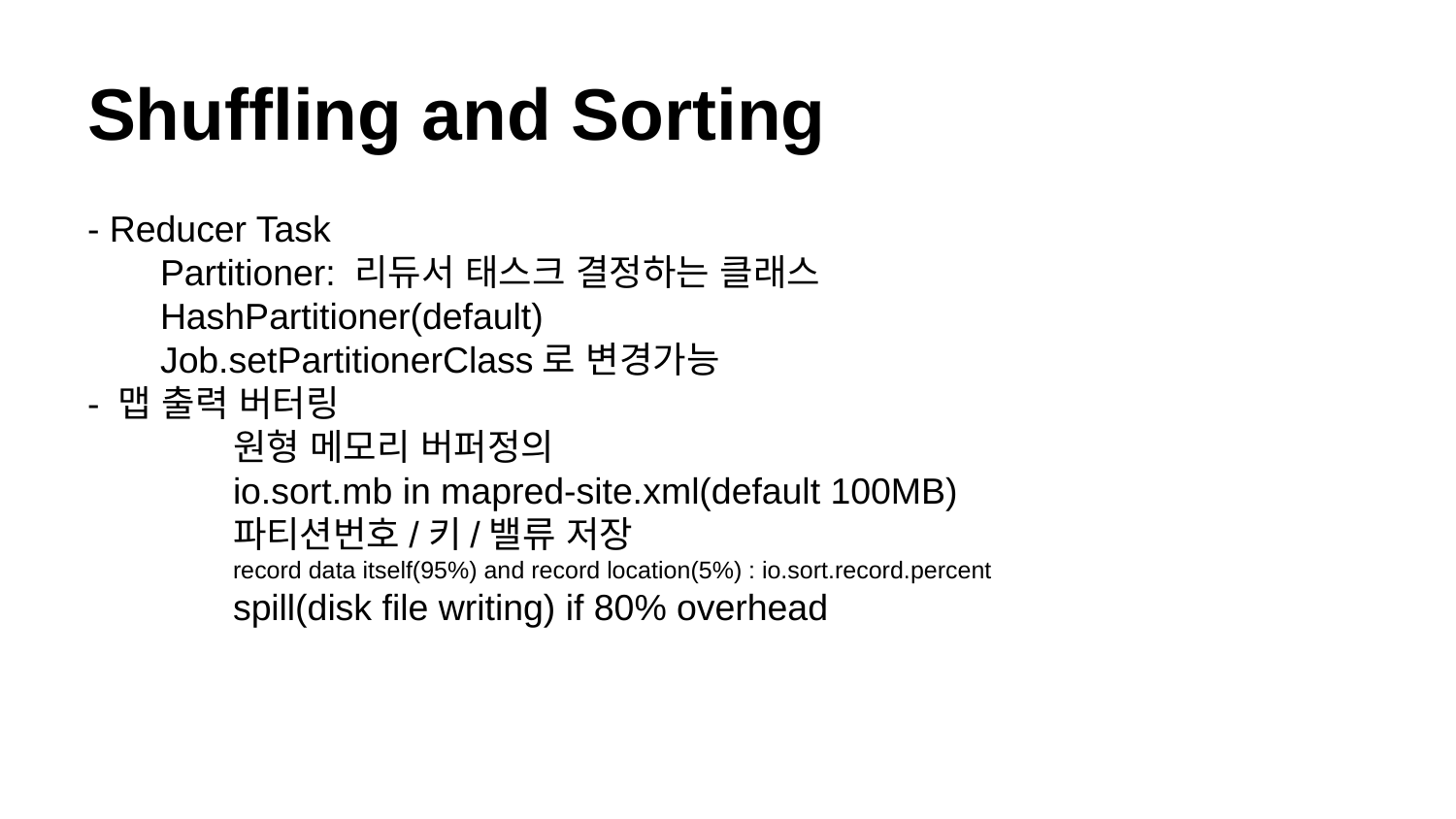

# Shuffling and Sorting
- Reducer Task
Partitioner: 리듀서 태스크 결정하는 클래스
HashPartitioner(default)
Job.setPartitionerClass로 변경가능
- 맵 출력 버터링
	원형 메모리 버퍼정의
io.sort.mb in mapred-site.xml(default 100MB)
파티션번호/키/밸류 저장
record data itself(95%) and record location(5%) : io.sort.record.percent
spill(disk file writing) if 80% overhead